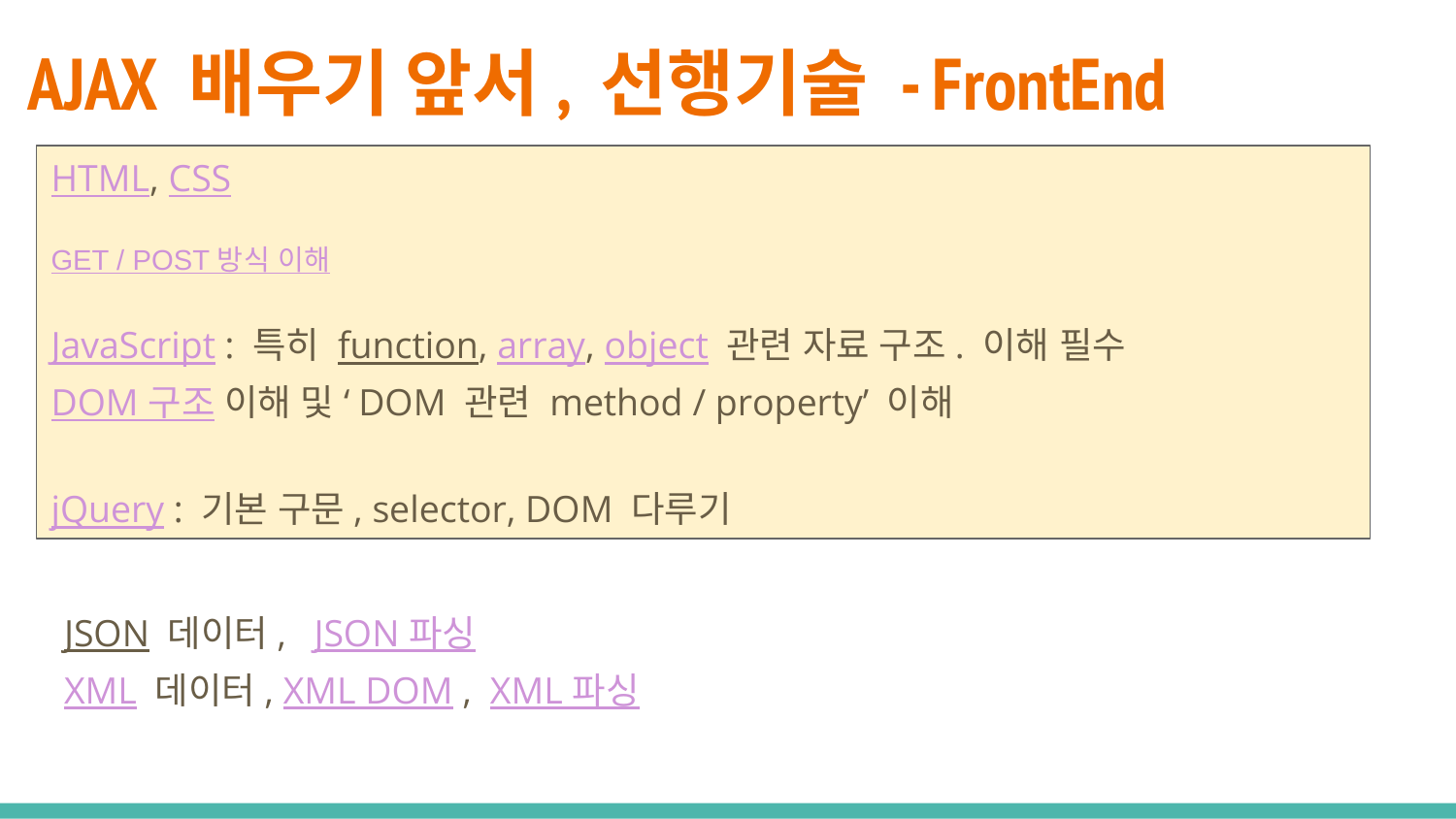

# AJAX 배우기 앞서, 선행기술 - FrontEnd
HTML, CSS
GET / POST 방식 이해
JavaScript : 특히 function, array, object 관련 자료 구조. 이해 필수
DOM 구조 이해 및 ‘DOM 관련 method / property’ 이해
jQuery : 기본 구문, selector, DOM 다루기
JSON 데이터,  JSON 파싱
XML 데이터, XML DOM , XML 파싱